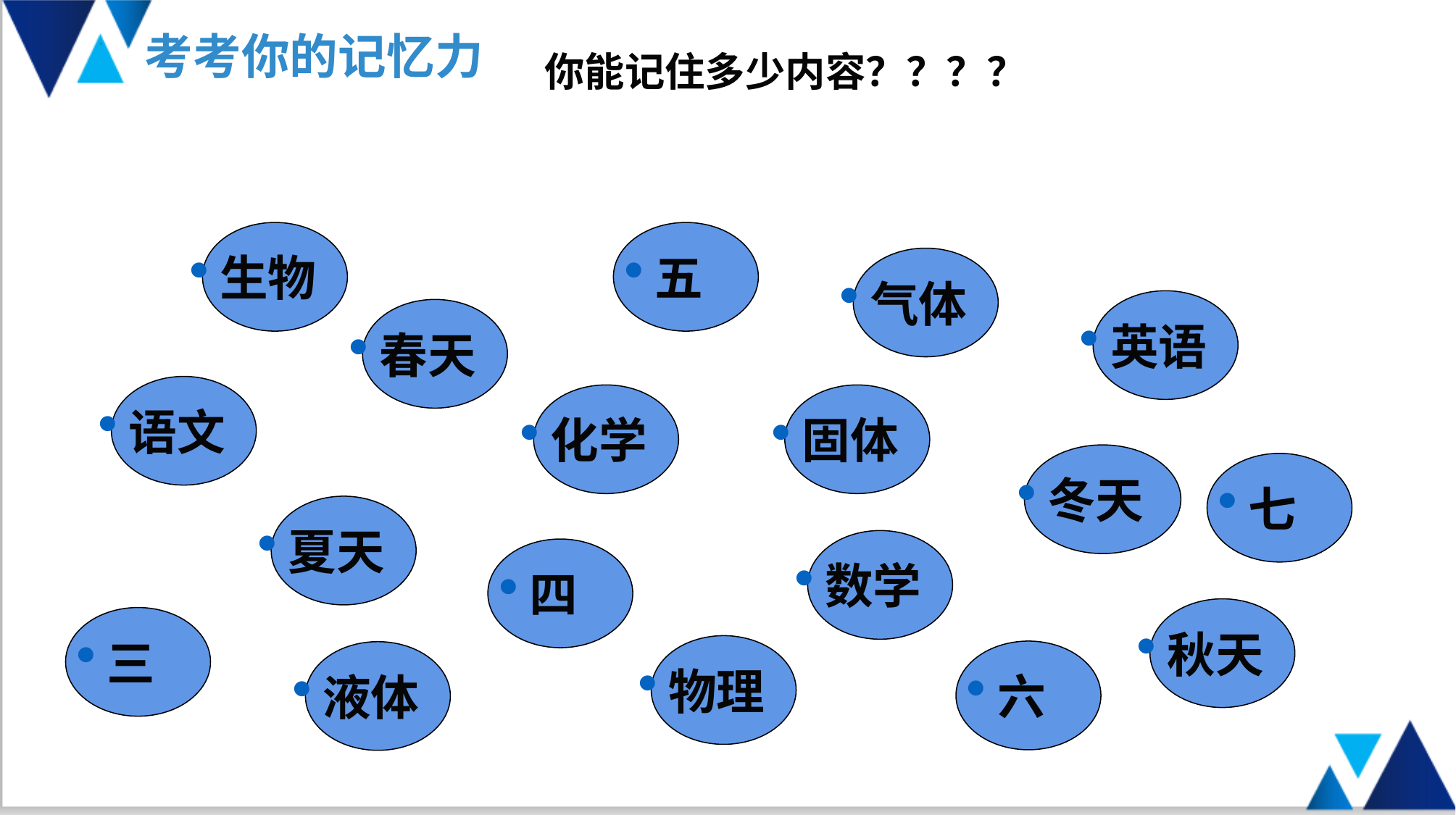

你能记住多少内容？？？？
考考你的记忆力
生物
五
气体
英语
春天
语文
化学
固体
冬天
七
夏天
数学
四
秋天
三
物理
六
液体